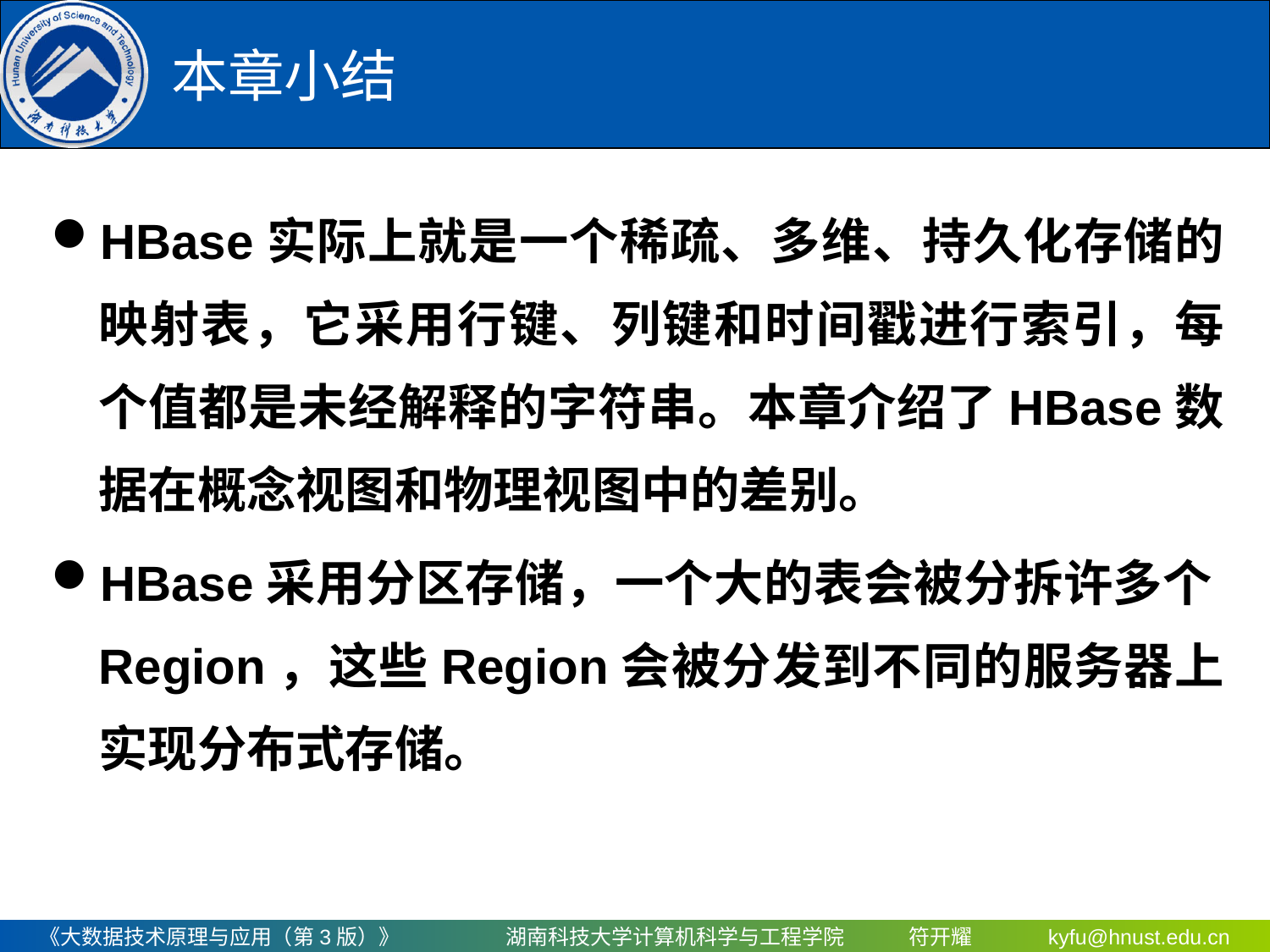

# 本章小结
HBase实际上就是一个稀疏、多维、持久化存储的映射表，它采用行键、列键和时间戳进行索引，每个值都是未经解释的字符串。本章介绍了HBase数据在概念视图和物理视图中的差别。
HBase采用分区存储，一个大的表会被分拆许多个Region，这些Region会被分发到不同的服务器上实现分布式存储。